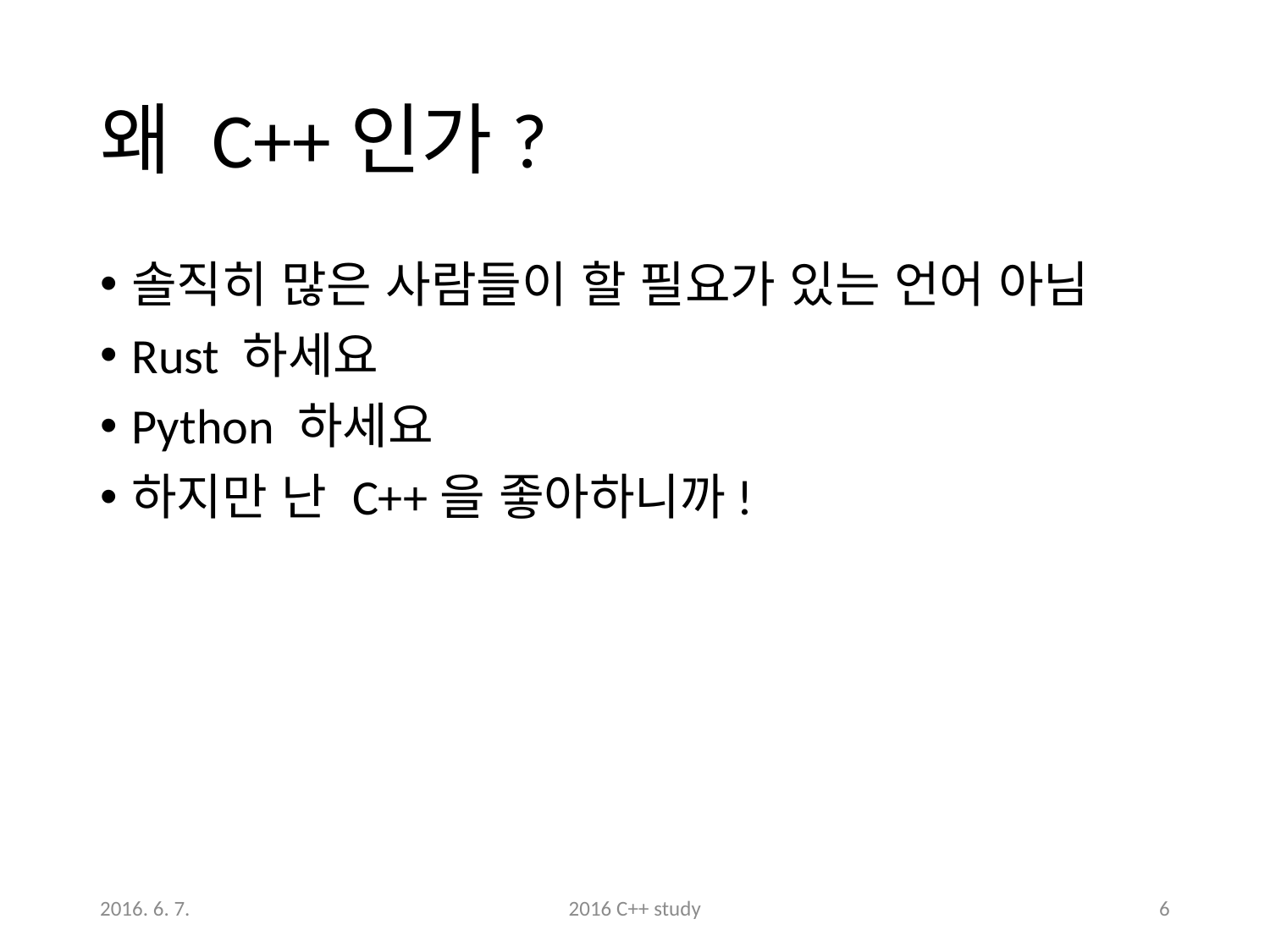

# 왜 C++인가?
솔직히 많은 사람들이 할 필요가 있는 언어 아님
Rust 하세요
Python 하세요
하지만 난 C++을 좋아하니까!
2016. 6. 7.
2016 C++ study
6